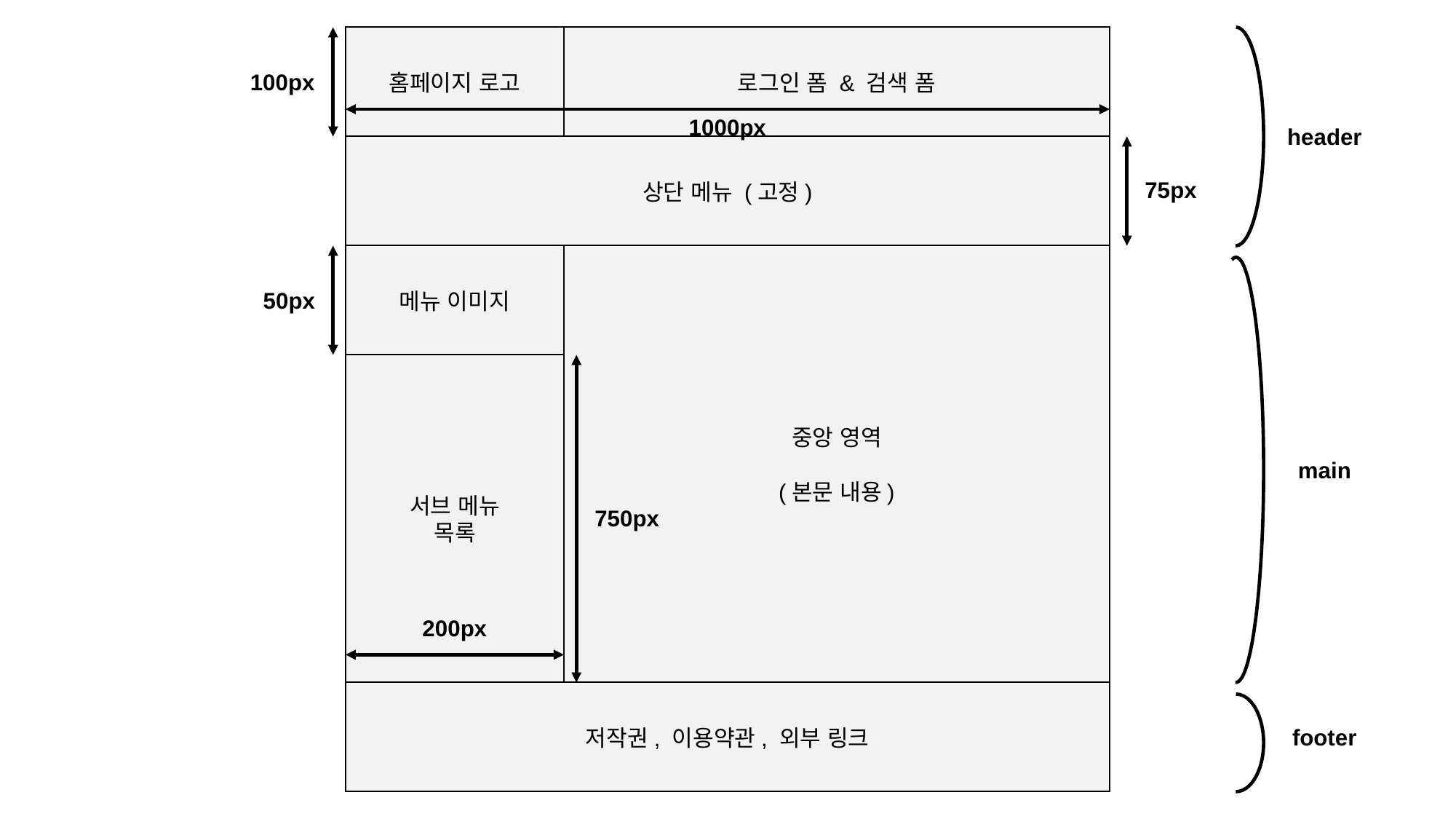

홈페이지 로고
로그인 폼 & 검색 폼

100px
1000px
header
상단 메뉴 (고정)
75px
메뉴 이미지
중앙 영역

(본문 내용)

50px
서브 메뉴
목록
main
750px
200px
저작권, 이용약관, 외부 링크

footer